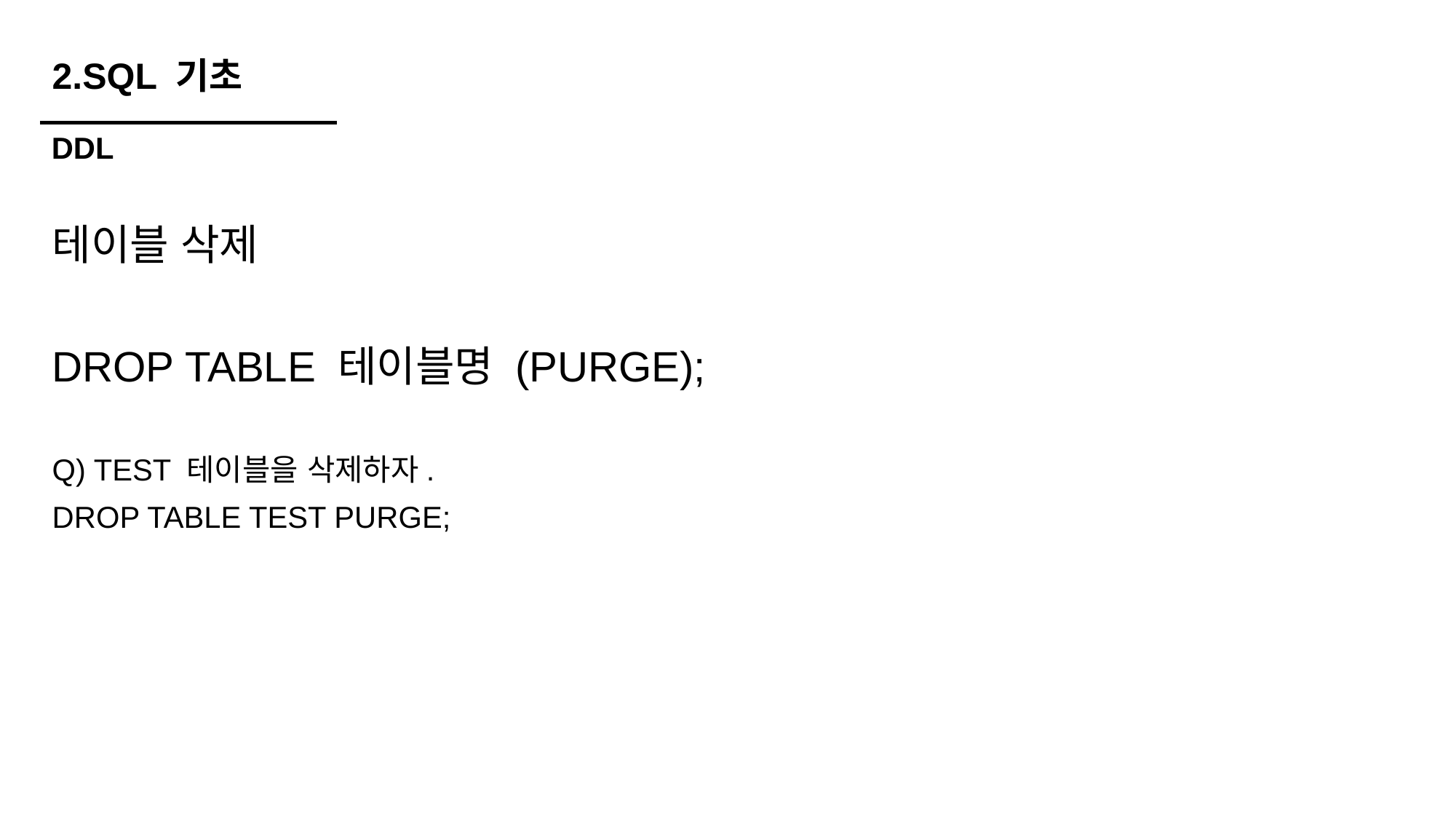

# 2.SQL 기초
DDL
테이블 삭제

DROP TABLE 테이블명 (PURGE);

Q) TEST 테이블을 삭제하자.
DROP TABLE TEST PURGE;